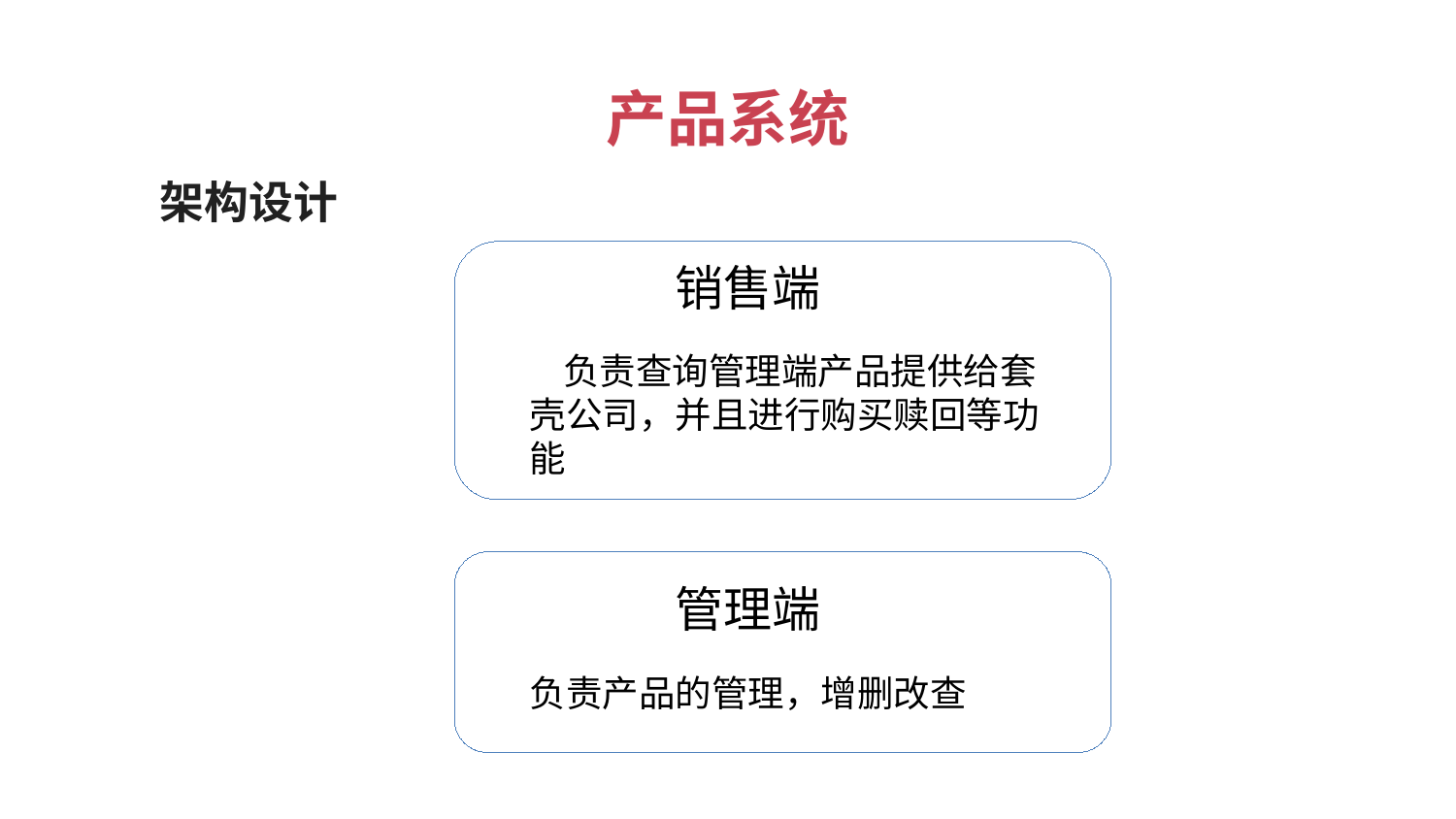

产品系统
 架构设计

销售端
   负责查询管理端产品提供给套壳公司，并且进行购买赎回等功能

管理端
负责产品的管理，增删改查